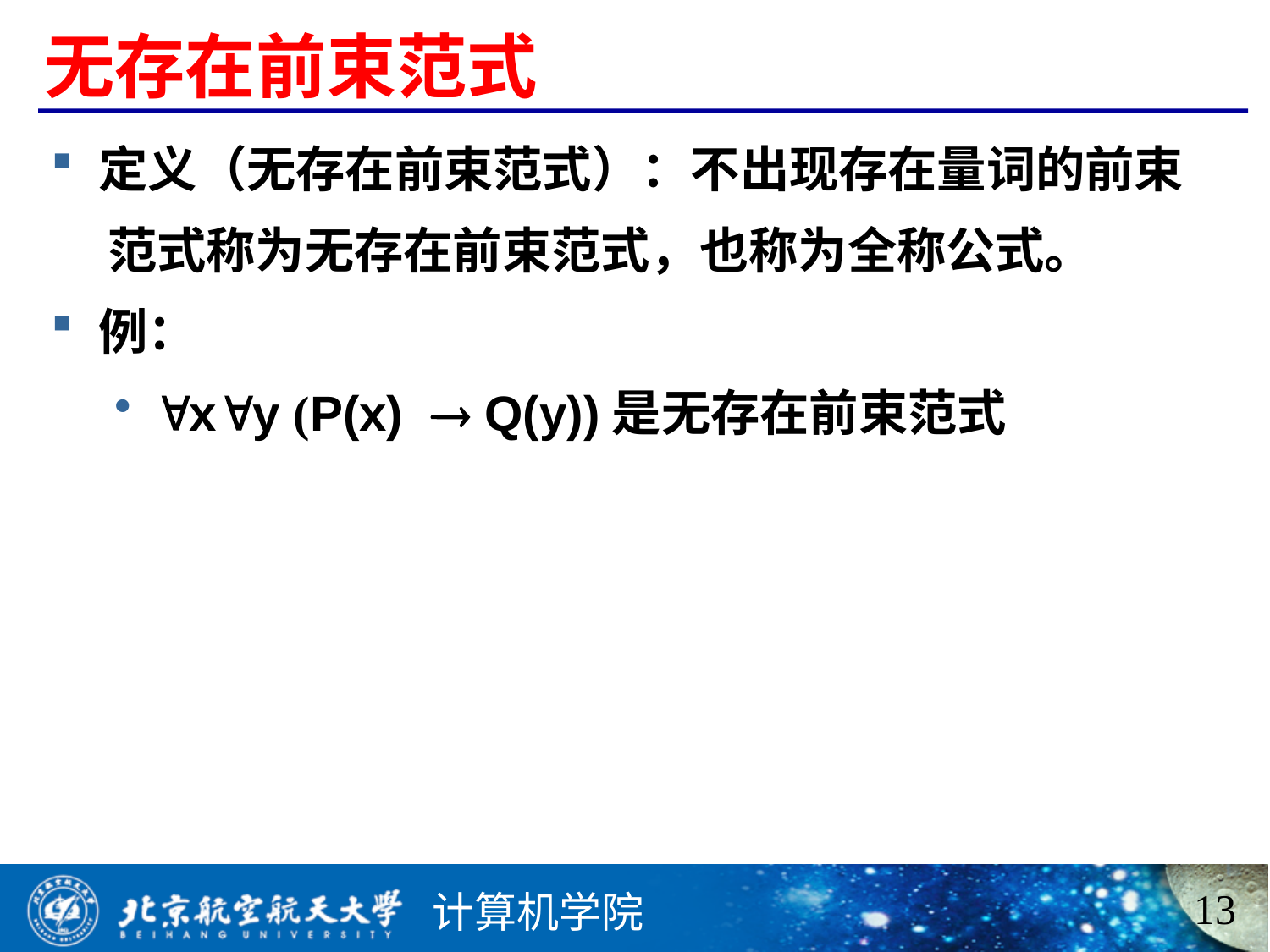

# 无存在前束范式
定义（无存在前束范式）：不出现存在量词的前束
    范式称为无存在前束范式，也称为全称公式。
例：
∀x∀y (P(x)  → Q(y))是无存在前束范式